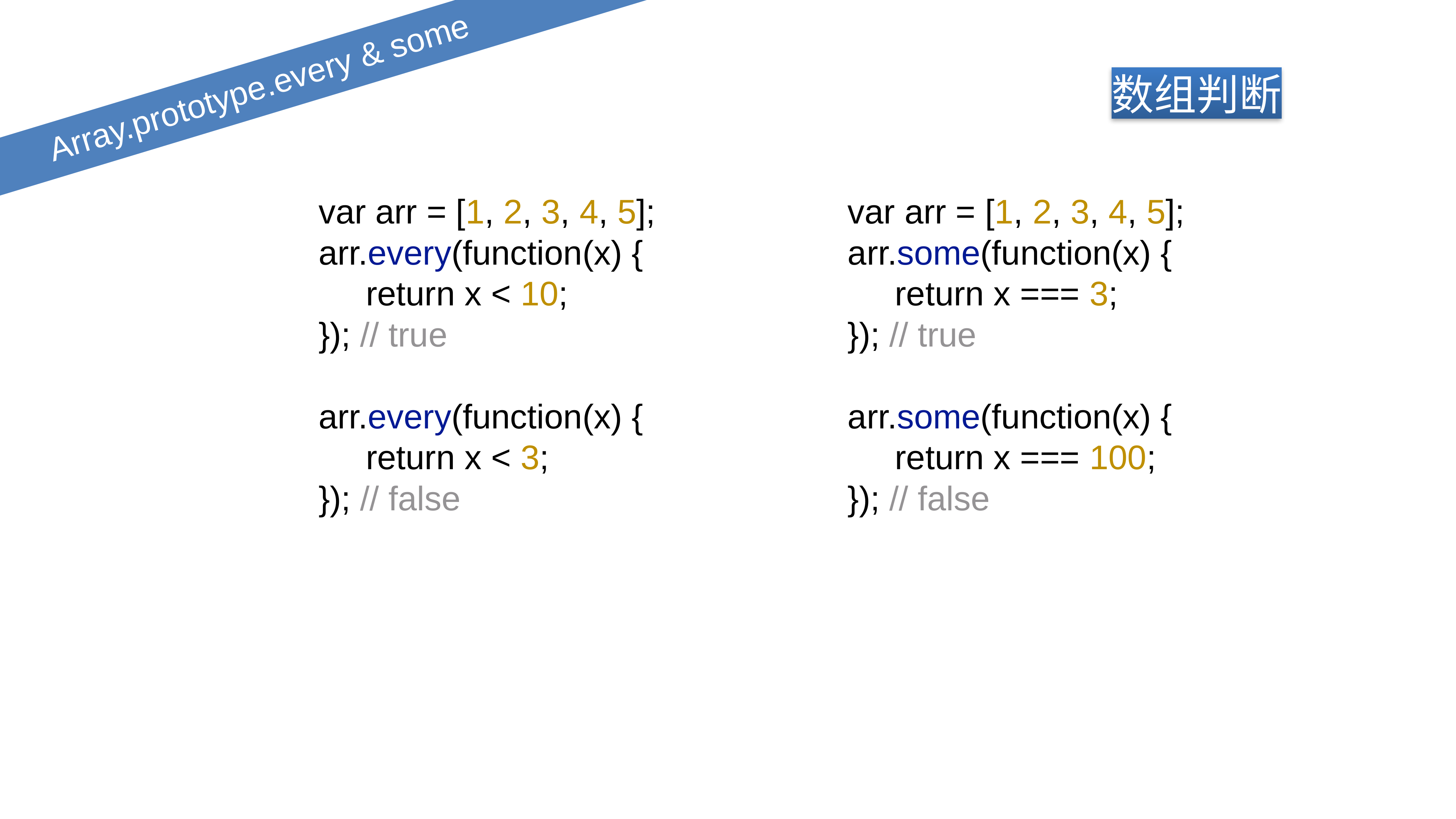

Array.prototype.every & some
数组判断
var arr = [1, 2, 3, 4, 5];
arr.some(function(x) {
     return x === 3;
}); // true

arr.some(function(x) {
     return x === 100;
}); // false
var arr = [1, 2, 3, 4, 5];
arr.every(function(x) {
     return x < 10;
}); // true

arr.every(function(x) {
     return x < 3;
}); // false
23